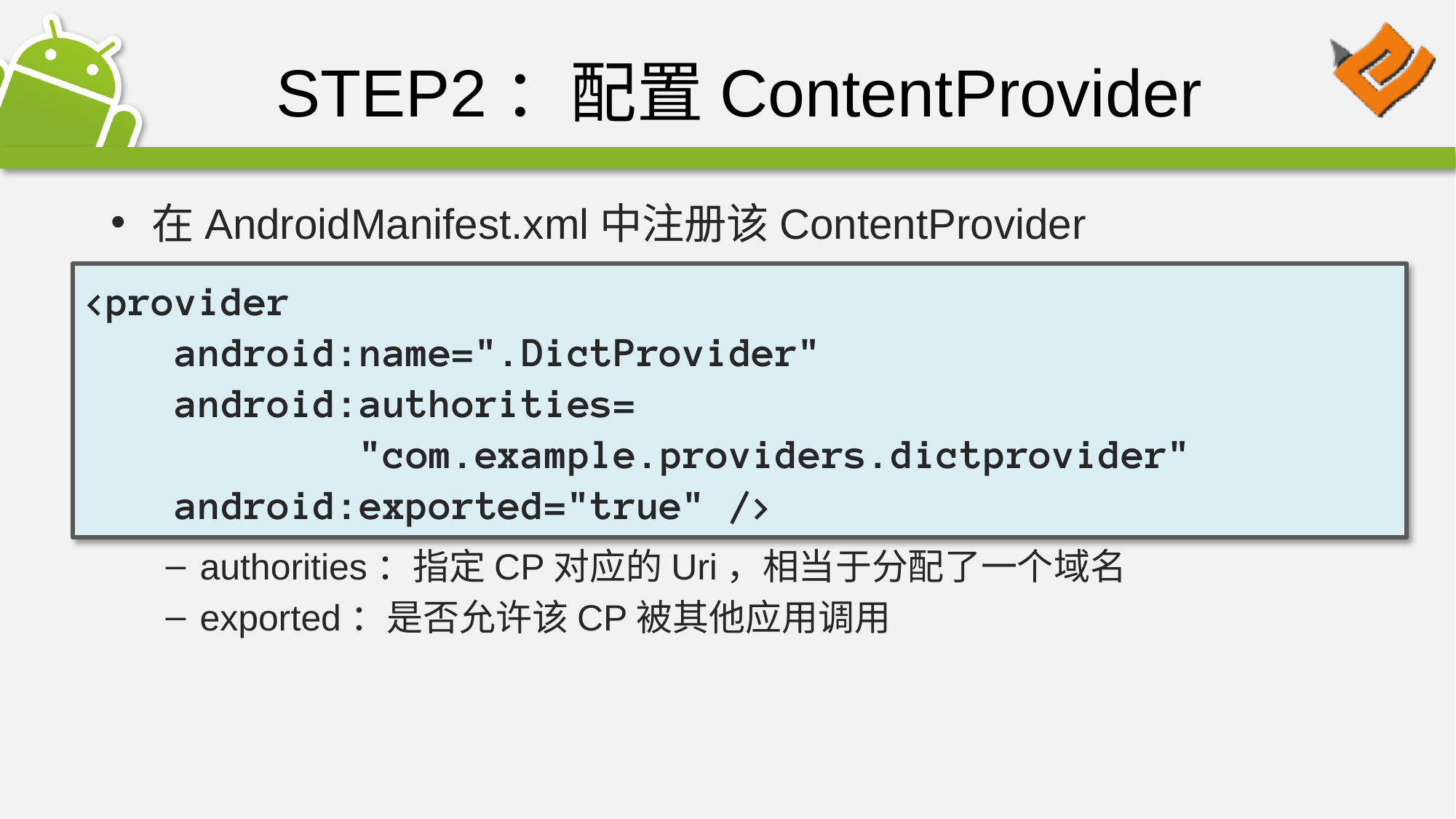

# STEP2：配置ContentProvider
在AndroidManifest.xml中注册该ContentProvider

name： CP的实现类的类名
authorities：指定CP对应的Uri，相当于分配了一个域名
exported：是否允许该CP被其他应用调用
<provider
    android:name=".DictProvider"
    android:authorities=
            "com.example.providers.dictprovider"
    android:exported="true" />